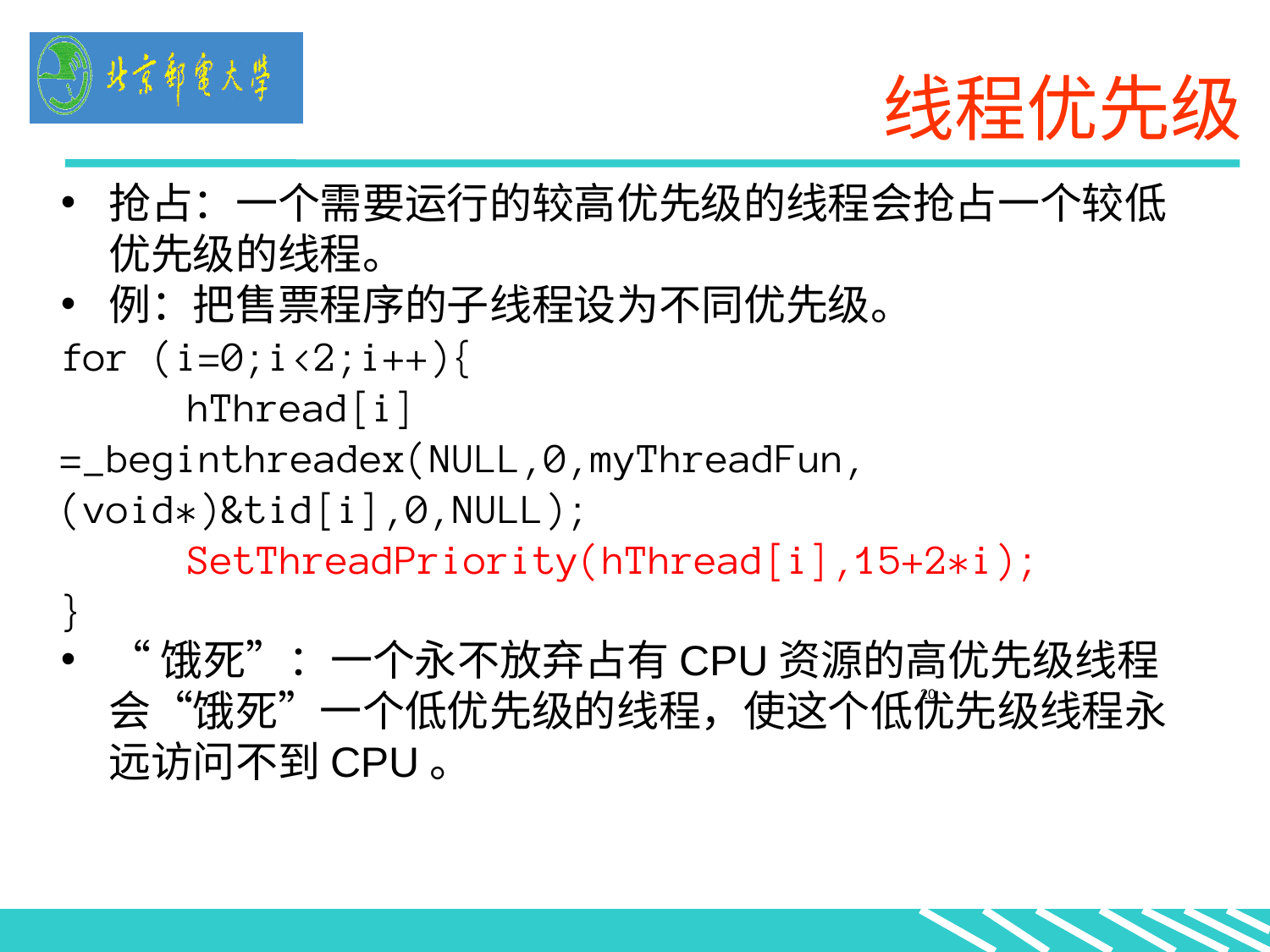

# 线程优先级
抢占：一个需要运行的较高优先级的线程会抢占一个较低优先级的线程。
例：把售票程序的子线程设为不同优先级。
for (i=0;i<2;i++){
    	hThread[i] =_beginthreadex(NULL,0,myThreadFun,(void*)&tid[i],0,NULL);
    	SetThreadPriority(hThread[i],15+2*i);
}
“饿死”：一个永不放弃占有CPU资源的高优先级线程会“饿死”一个低优先级的线程，使这个低优先级线程永远访问不到CPU。
20